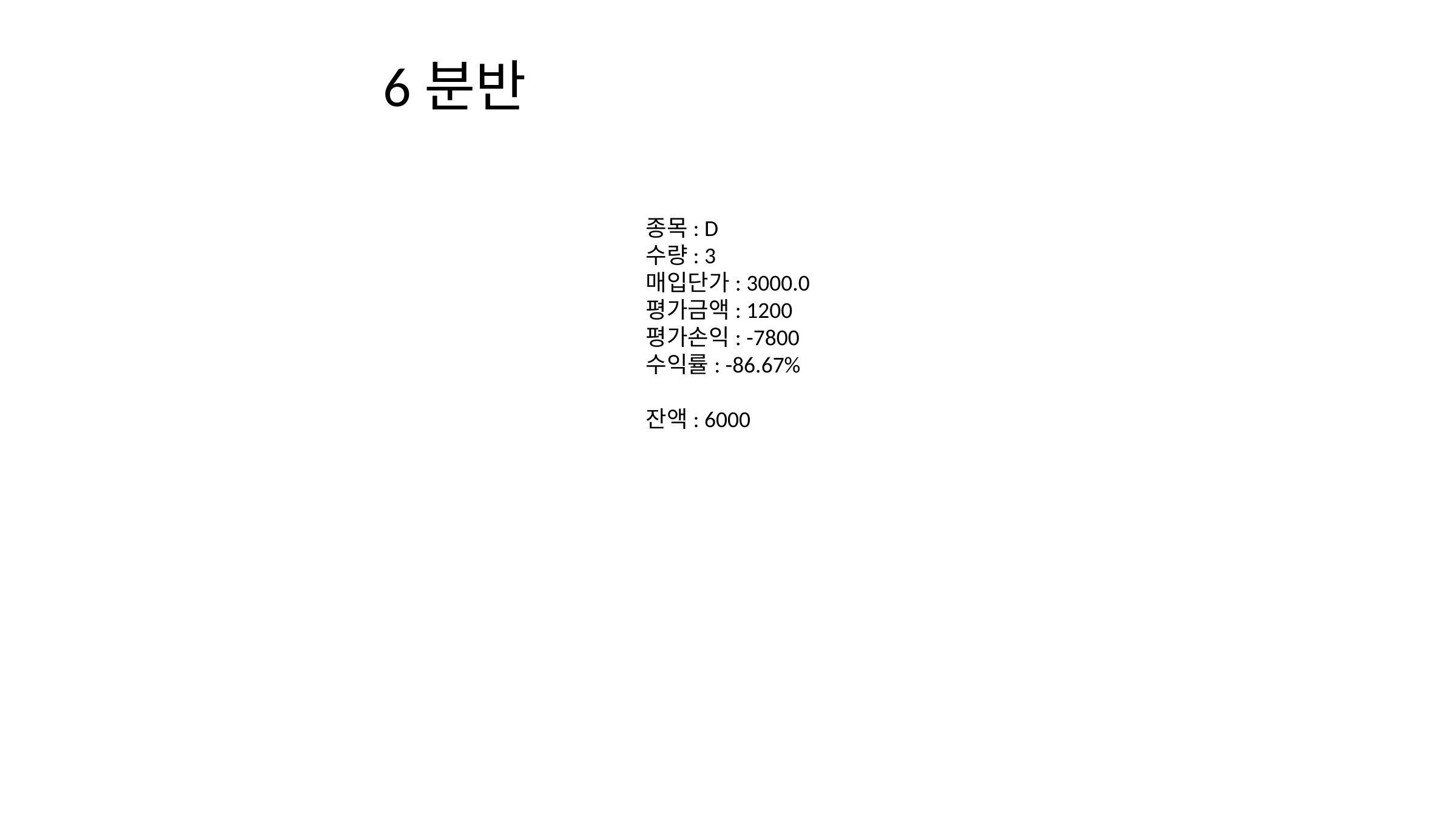

# 6분반

종목: D
수량: 3
매입단가: 3000.0
평가금액: 1200
평가손익: -7800
수익률: -86.67%
잔액: 6000